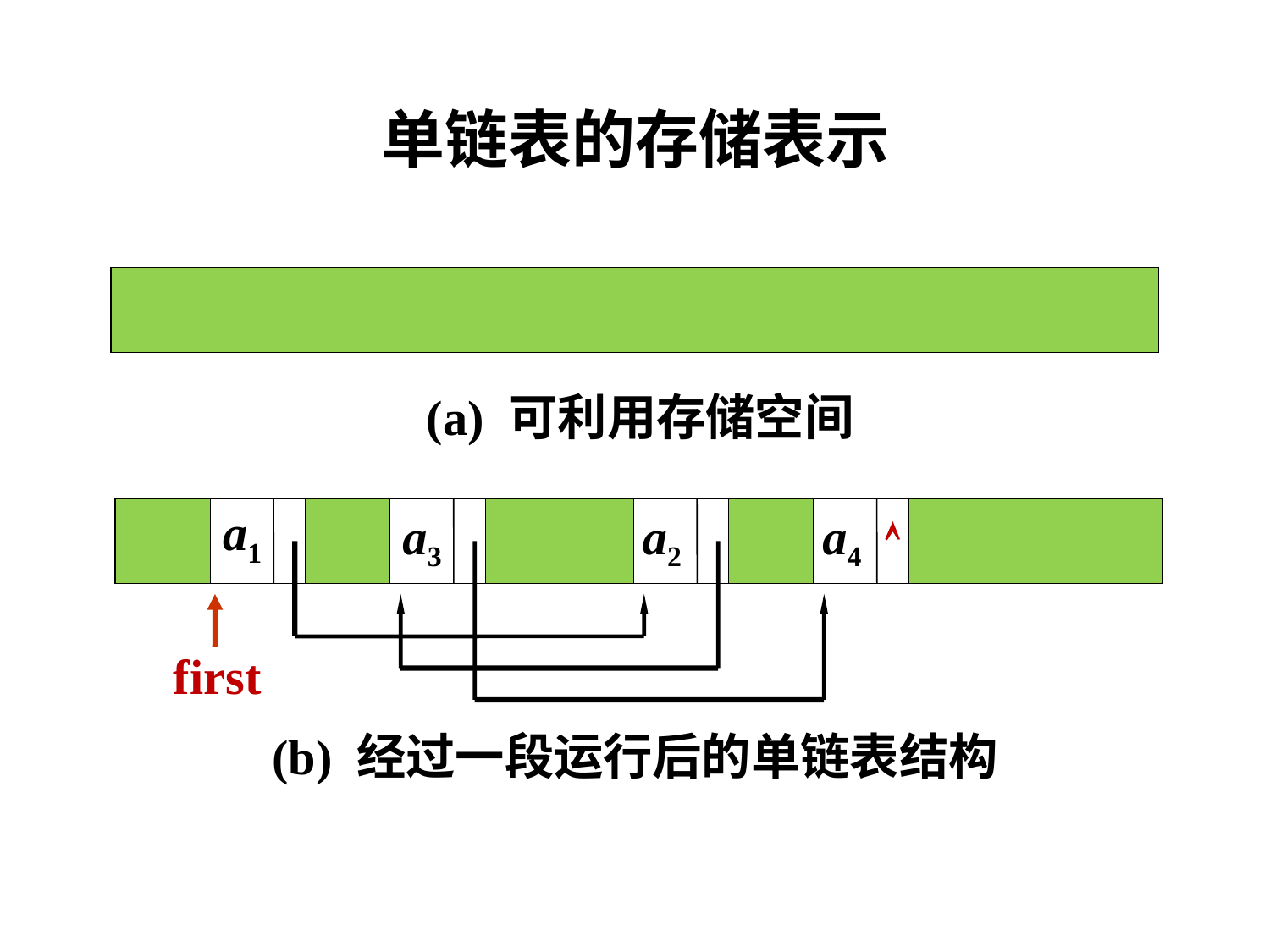

# 单链表的存储表示

(a) 可利用存储空间
a1

a3

a2

a4

∧

first

(b) 经过一段运行后的单链表结构